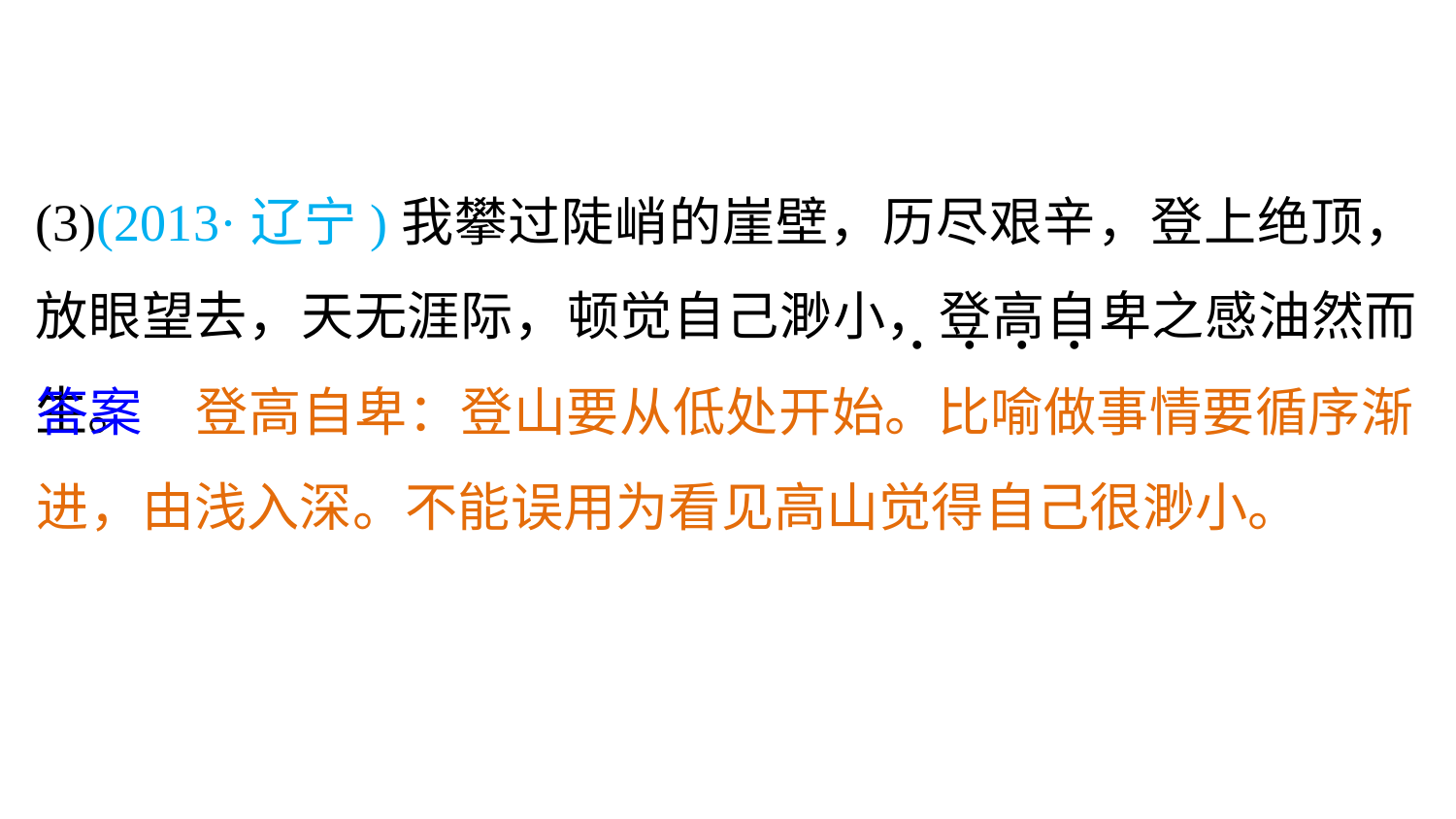

(3)(2013·辽宁)我攀过陡峭的崖壁，历尽艰辛，登上绝顶，放眼望去，天无涯际，顿觉自己渺小，登高自卑之感油然而生。
.   .   .   .
答案　登高自卑：登山要从低处开始。比喻做事情要循序渐进，由浅入深。不能误用为看见高山觉得自己很渺小。